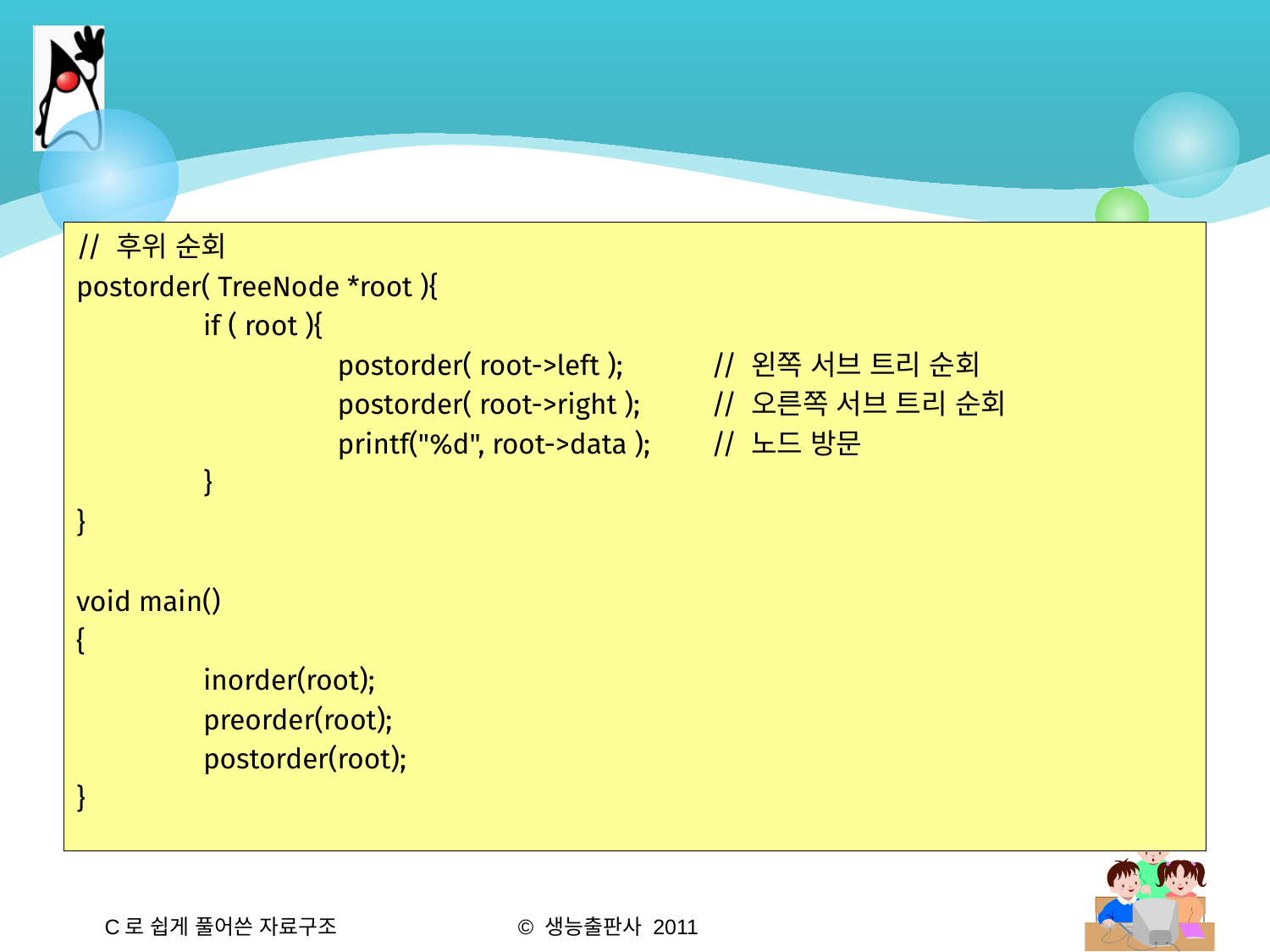

// 후위 순회
postorder( TreeNode *root ){
	if ( root ){
		 postorder( root->left );	// 왼쪽 서브 트리 순회
		 postorder( root->right );	// 오른쪽 서브 트리 순회
		 printf("%d", root->data ); 	// 노드 방문
	}
}

void main()
{
	inorder(root);
	preorder(root);
	postorder(root);
}